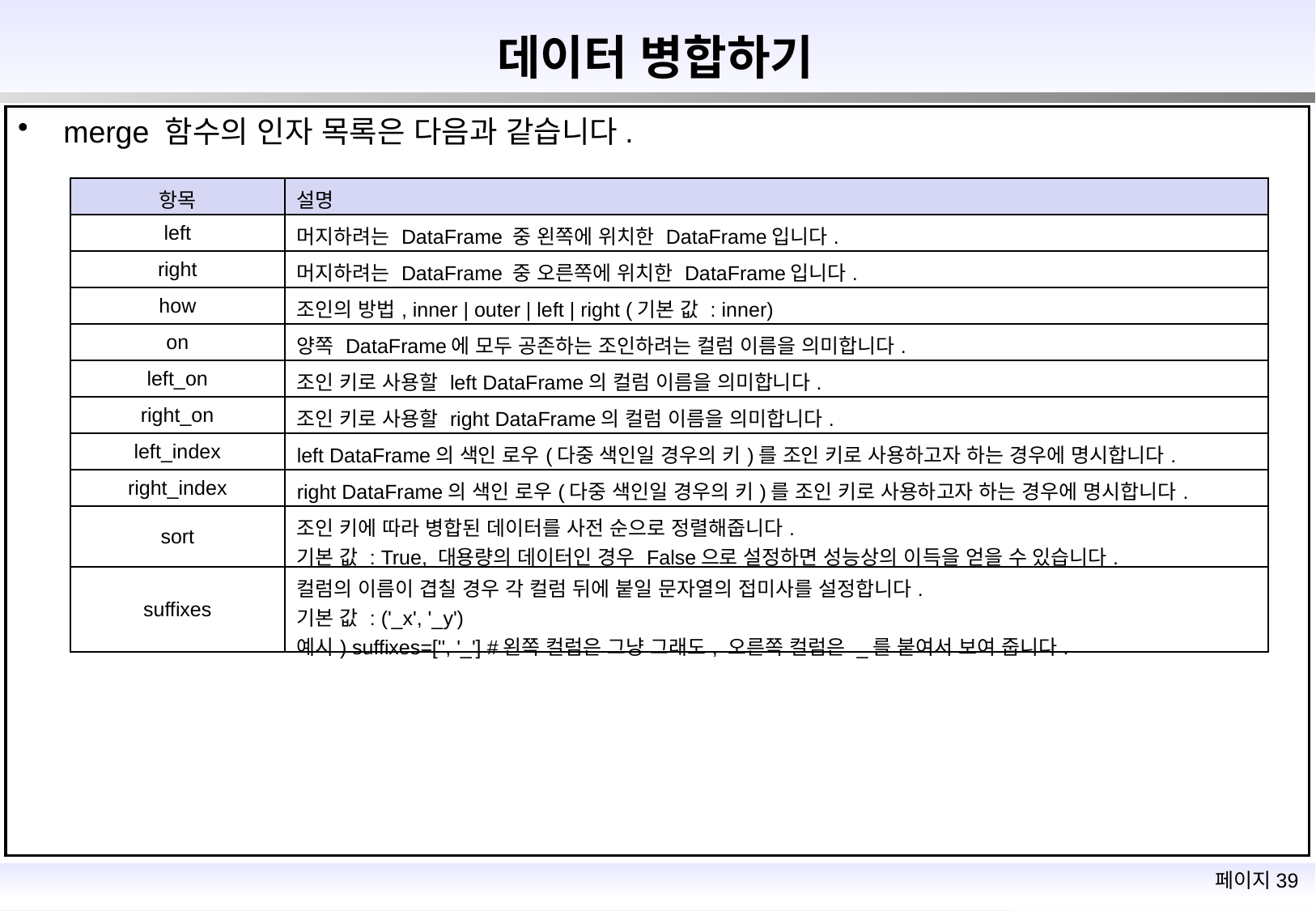

# 데이터 병합하기
merge 함수의 인자 목록은 다음과 같습니다.
| 항목 | 설명 |
| --- | --- |
| left | 머지하려는 DataFrame 중 왼쪽에 위치한 DataFrame입니다. |
| right | 머지하려는 DataFrame 중 오른쪽에 위치한 DataFrame입니다. |
| how | 조인의 방법, inner | outer | left | right (기본 값 : inner) |
| on | 양쪽 DataFrame에 모두 공존하는 조인하려는 컬럼 이름을 의미합니다. |
| left\_on | 조인 키로 사용할 left DataFrame의 컬럼 이름을 의미합니다. |
| right\_on | 조인 키로 사용할 right DataFrame의 컬럼 이름을 의미합니다. |
| left\_index | left DataFrame의 색인 로우(다중 색인일 경우의 키)를 조인 키로 사용하고자 하는 경우에 명시합니다. |
| right\_index | right DataFrame의 색인 로우(다중 색인일 경우의 키)를 조인 키로 사용하고자 하는 경우에 명시합니다. |
| sort | 조인 키에 따라 병합된 데이터를 사전 순으로 정렬해줍니다. 기본 값 : True, 대용량의 데이터인 경우 False으로 설정하면 성능상의 이득을 얻을 수 있습니다. |
| suffixes | 컬럼의 이름이 겹칠 경우 각 컬럼 뒤에 붙일 문자열의 접미사를 설정합니다. 기본 값 : ('\_x', '\_y') 예시) suffixes=['', '\_'] #왼쪽 컬럼은 그냥 그래도, 오른쪽 컬럼은 \_를 붙여서 보여 줍니다. |